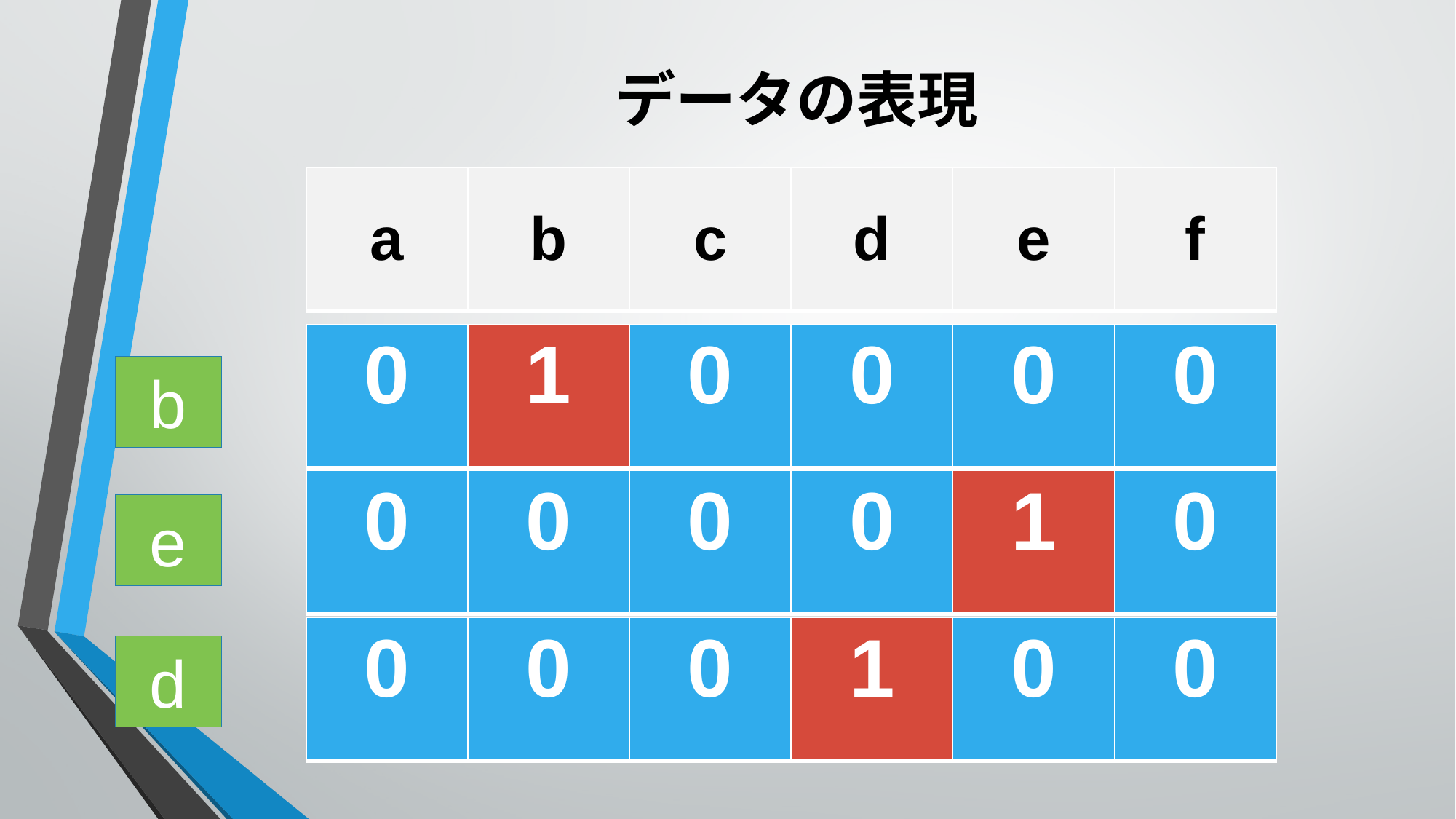

データの表現

| a | b | c | d | e | f |
| --- | --- | --- | --- | --- | --- |

| 0 | 1 | 0 | 0 | 0 | 0 |
| --- | --- | --- | --- | --- | --- |
b
| 0 | 0 | 0 | 0 | 1 | 0 |
| --- | --- | --- | --- | --- | --- |
e
| 0 | 0 | 0 | 1 | 0 | 0 |
| --- | --- | --- | --- | --- | --- |
d